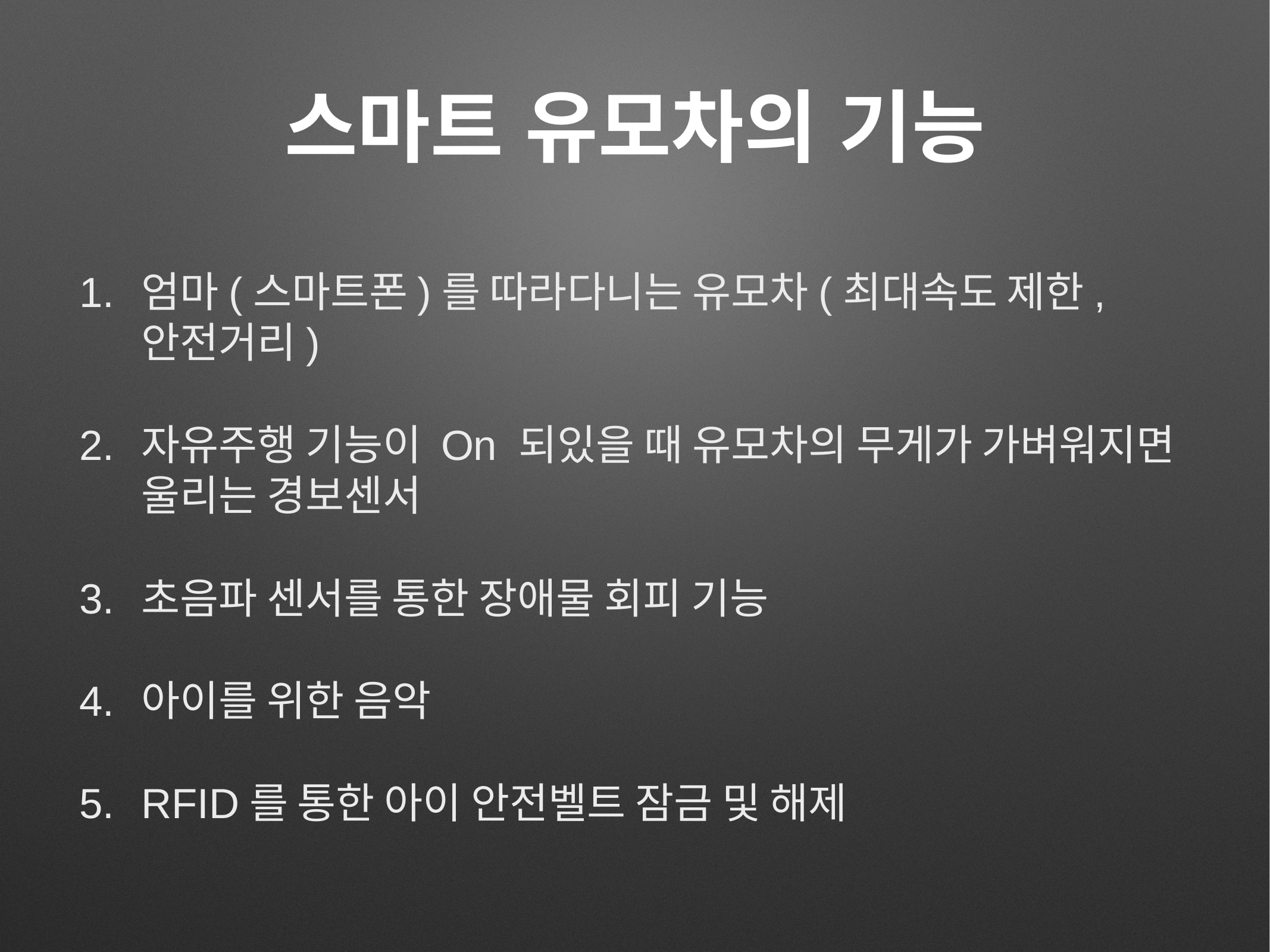

# 스마트 유모차의 기능
엄마(스마트폰)를 따라다니는 유모차(최대속도 제한, 안전거리)
자유주행 기능이 On 되있을 때 유모차의 무게가 가벼워지면 울리는 경보센서
초음파 센서를 통한 장애물 회피 기능
아이를 위한 음악
RFID를 통한 아이 안전벨트 잠금 및 해제